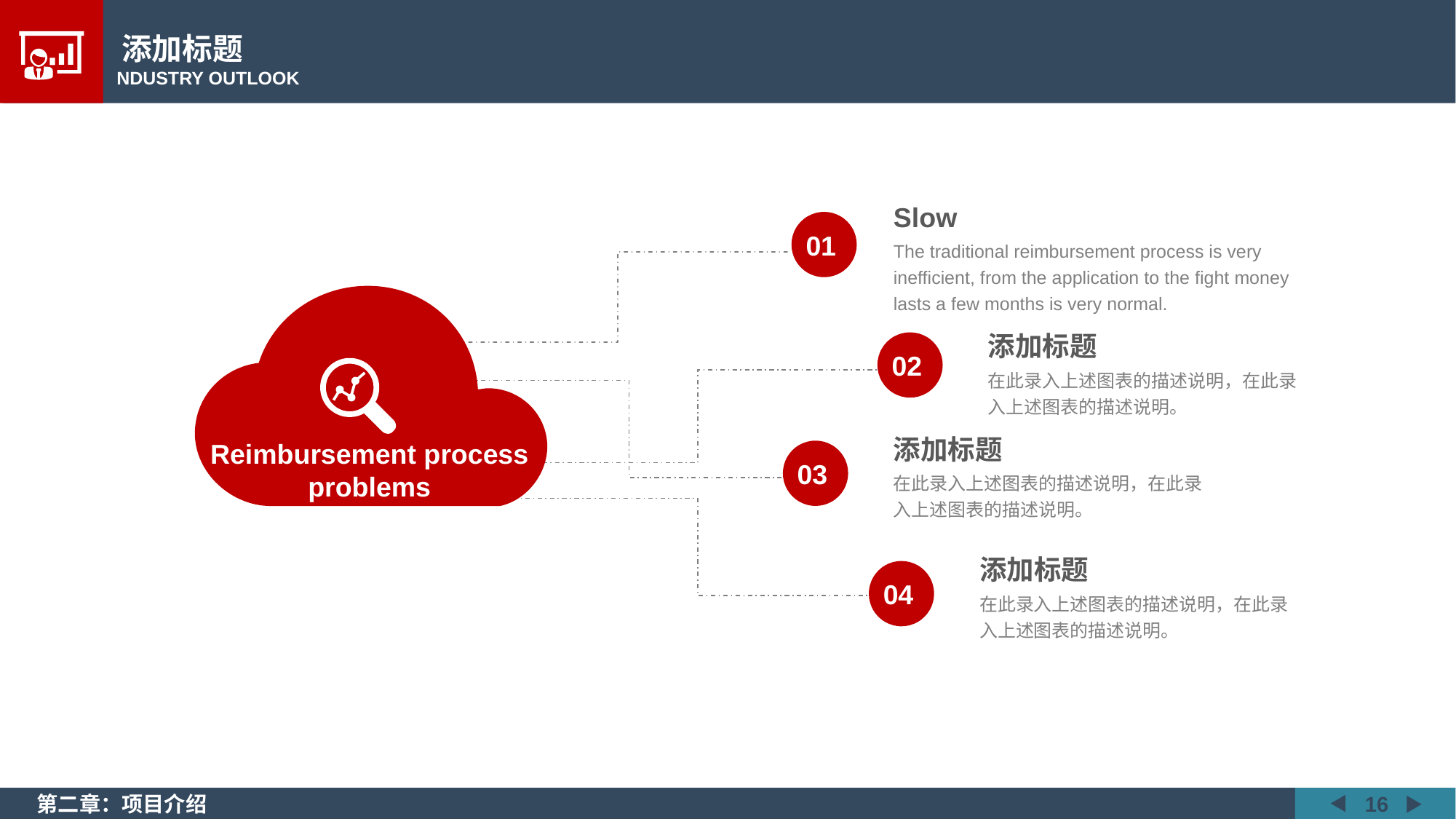

添加标题
                 NDUSTRY OUTLOOK

Slow

01
The traditional reimbursement process is very inefficient, from the application to the fight money lasts a few months is very normal.

添加标题

02

在此录入上述图表的描述说明，在此录入上述图表的描述说明。
添加标题
Reimbursement process problems

03
在此录入上述图表的描述说明，在此录入上述图表的描述说明。
添加标题

04
在此录入上述图表的描述说明，在此录入上述图表的描述说明。
第二章：项目介绍
16